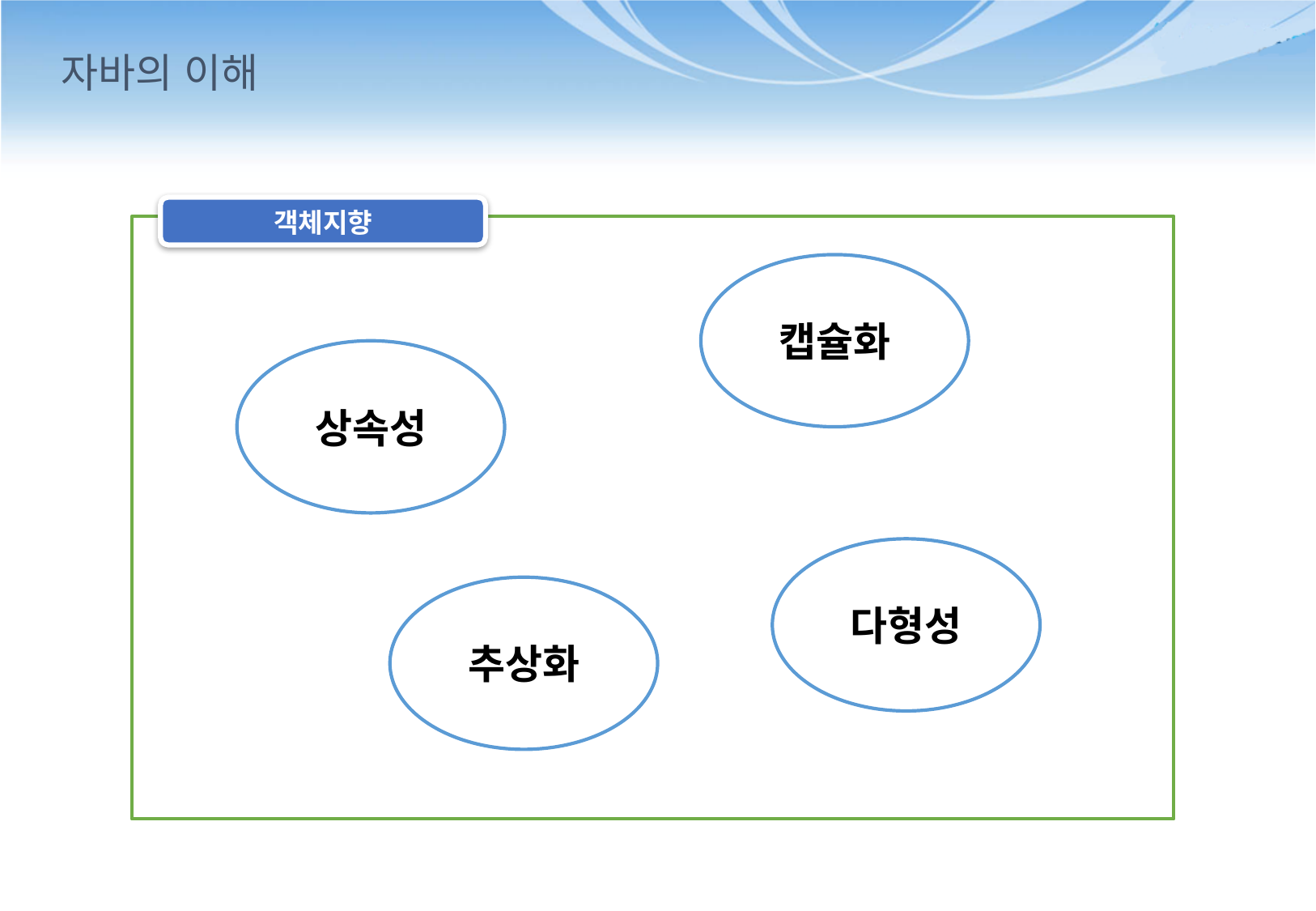

# 자바의 이해
객체지향

캡슐화
상속성
다형성
추상화